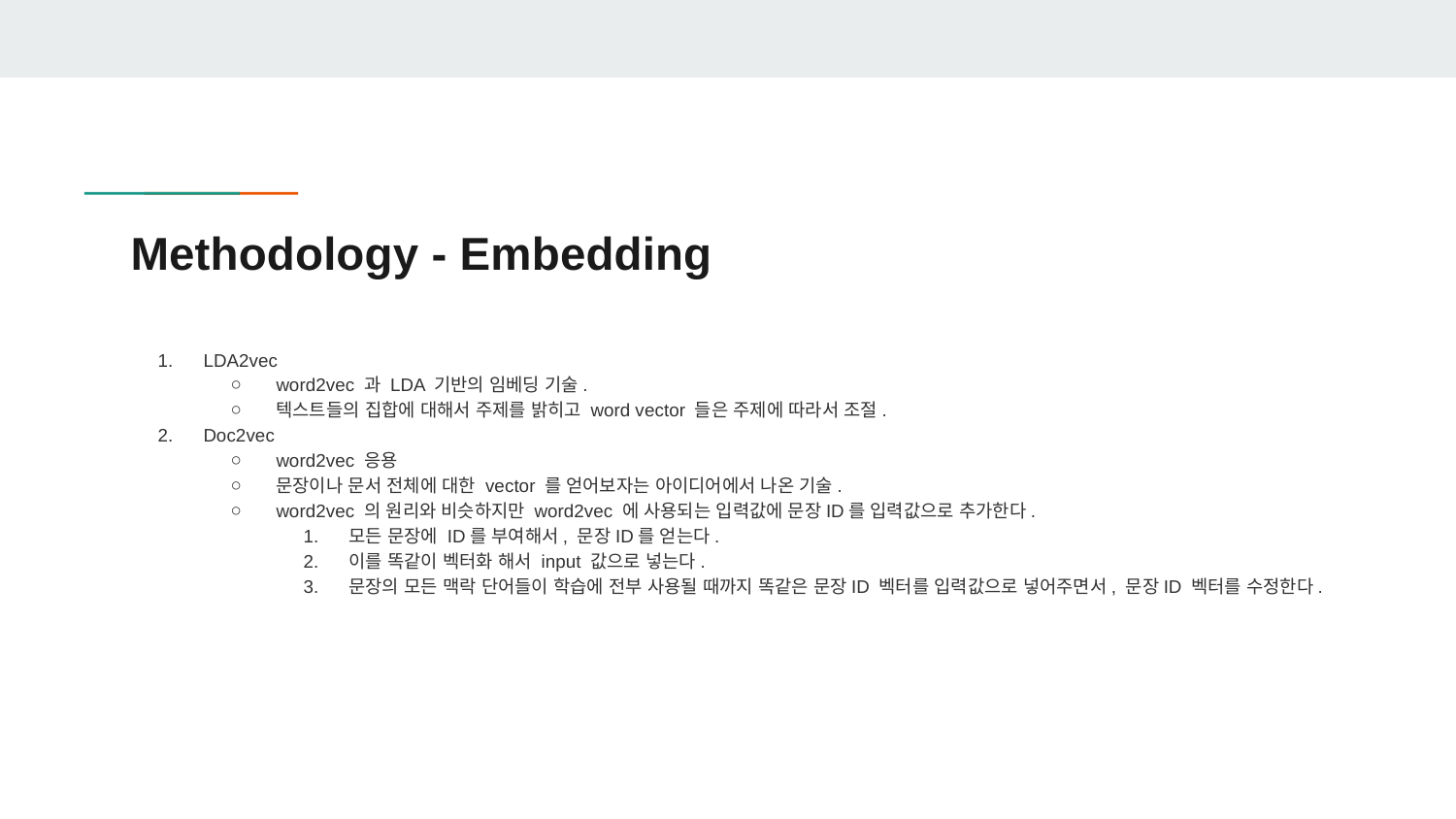

# Methodology - Embedding
LDA2vec
word2vec 과 LDA 기반의 임베딩 기술.
텍스트들의 집합에 대해서 주제를 밝히고 word vector 들은 주제에 따라서 조절.
Doc2vec
word2vec 응용
문장이나 문서 전체에 대한 vector 를 얻어보자는 아이디어에서 나온 기술.
word2vec 의 원리와 비슷하지만 word2vec 에 사용되는 입력값에 문장ID를 입력값으로 추가한다.
모든 문장에 ID를 부여해서, 문장ID를 얻는다.
이를 똑같이 벡터화 해서 input 값으로 넣는다.
문장의 모든 맥락 단어들이 학습에 전부 사용될 때까지 똑같은 문장ID 벡터를 입력값으로 넣어주면서, 문장ID 벡터를 수정한다.